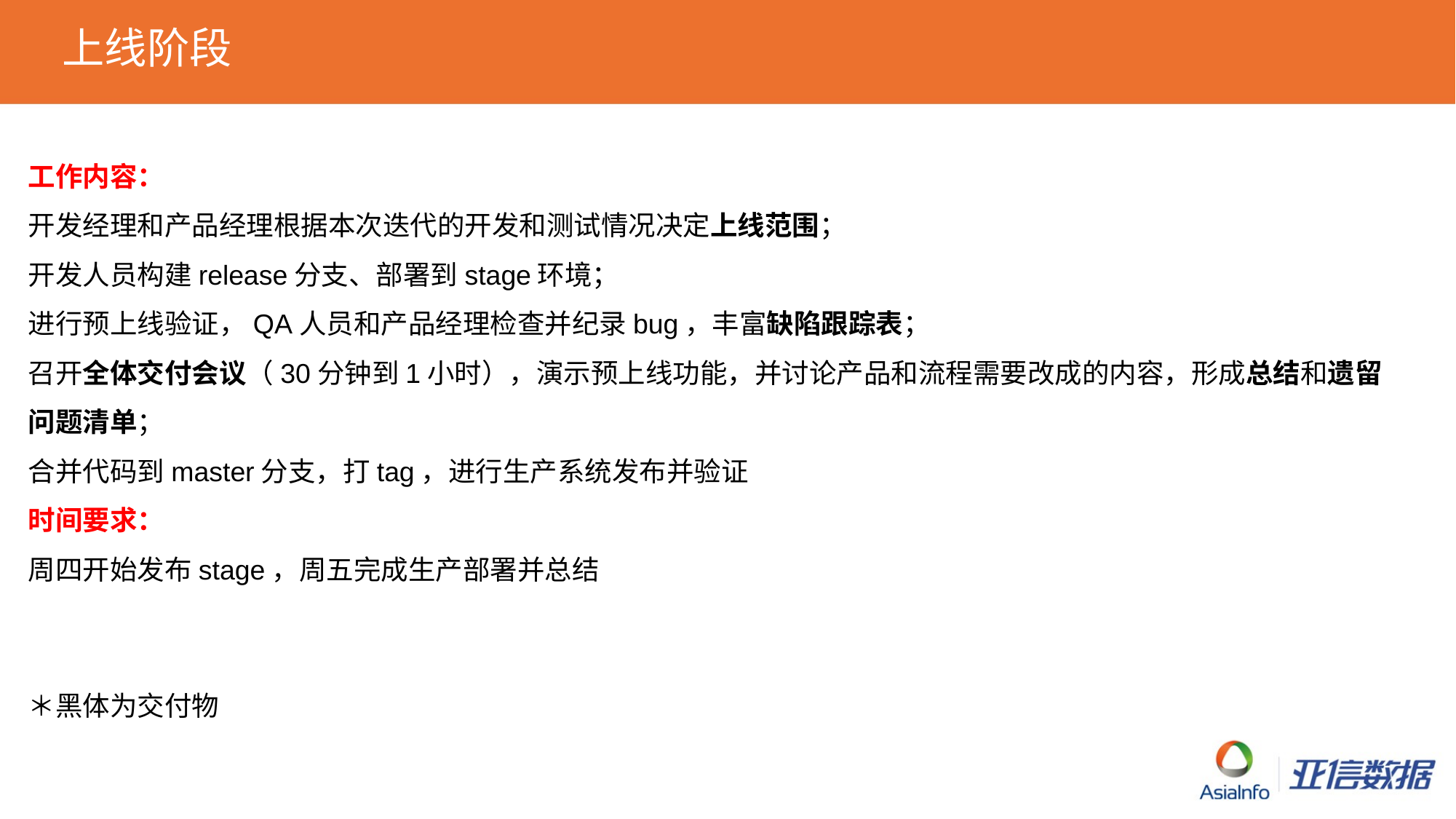

# 上线阶段
工作内容：
开发经理和产品经理根据本次迭代的开发和测试情况决定上线范围；
开发人员构建release分支、部署到stage环境；
进行预上线验证，QA人员和产品经理检查并纪录bug，丰富缺陷跟踪表；
召开全体交付会议（30分钟到1小时），演示预上线功能，并讨论产品和流程需要改成的内容，形成总结和遗留问题清单；
合并代码到master分支，打tag，进行生产系统发布并验证
时间要求：
周四开始发布stage，周五完成生产部署并总结
＊黑体为交付物